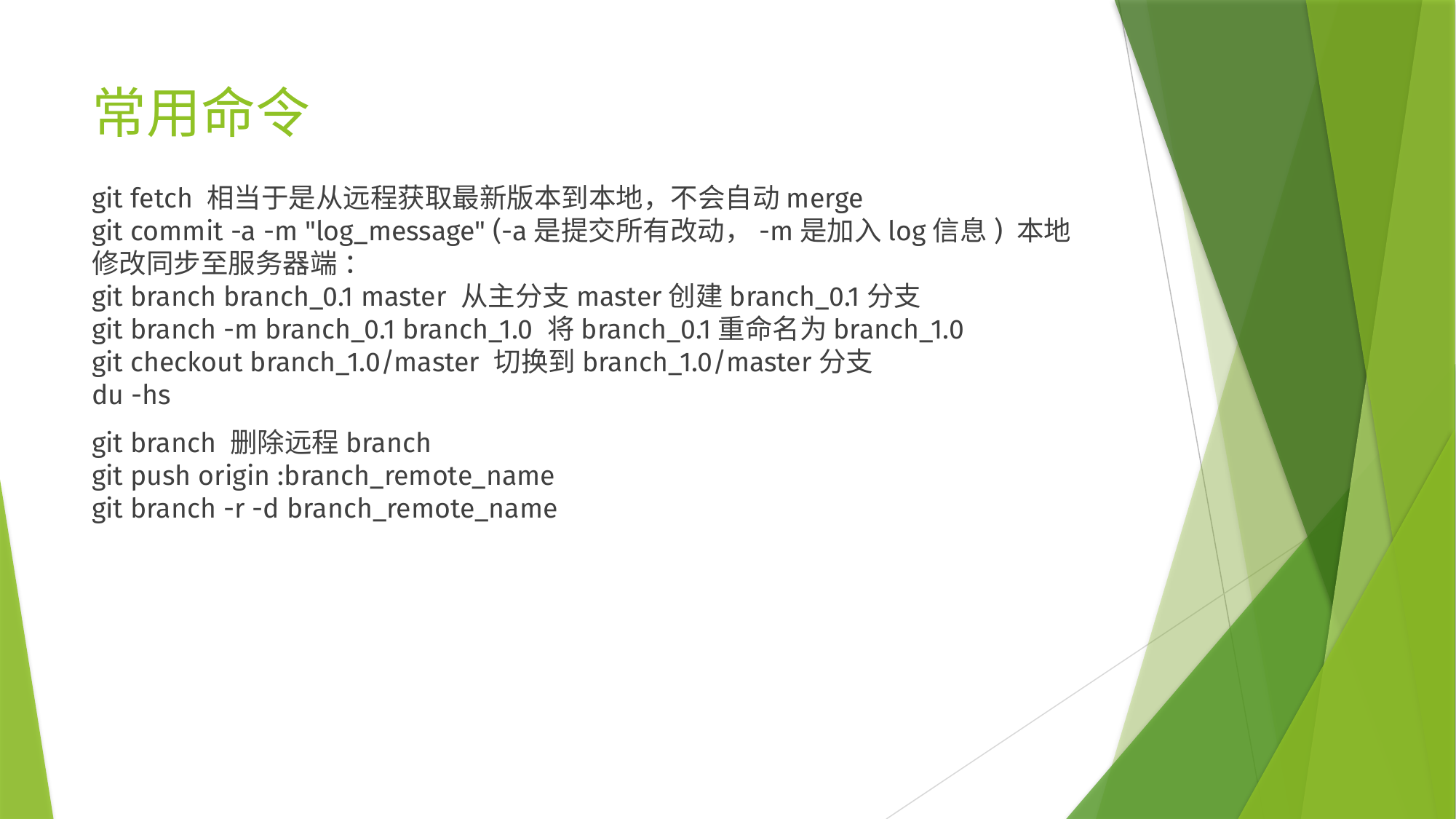

# 常用命令
git fetch 相当于是从远程获取最新版本到本地，不会自动merge
git commit -a -m "log_message" (-a是提交所有改动，-m是加入log信息) 本地修改同步至服务器端 ：
git branch branch_0.1 master 从主分支master创建branch_0.1分支
git branch -m branch_0.1 branch_1.0 将branch_0.1重命名为branch_1.0
git checkout branch_1.0/master 切换到branch_1.0/master分支
du -hs
git branch 删除远程branch
git push origin :branch_remote_name
git branch -r -d branch_remote_name